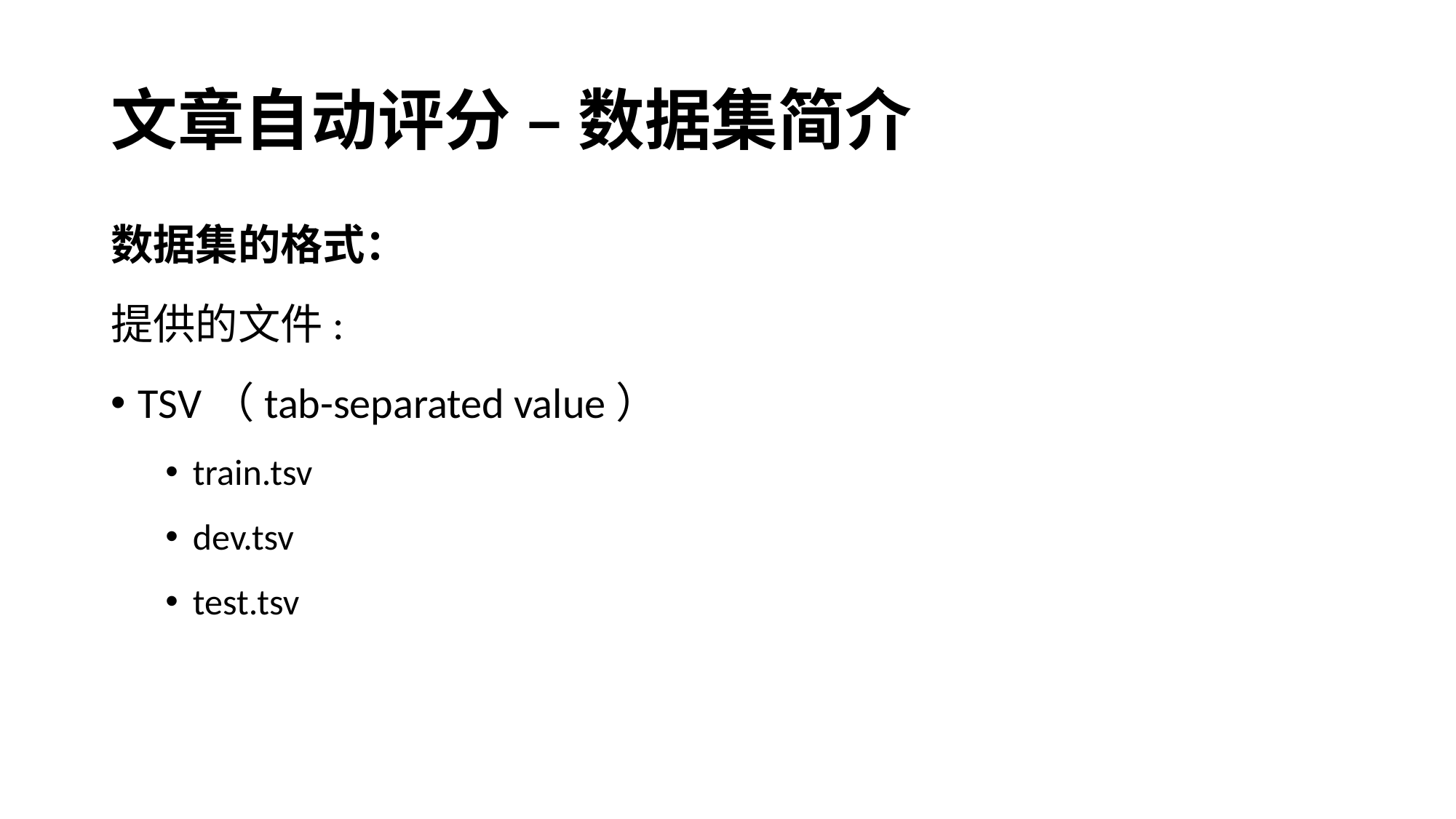

# 文章自动评分 – 数据集简介
数据集的格式：
提供的文件:
TSV（tab-separated value）
train.tsv
dev.tsv
test.tsv